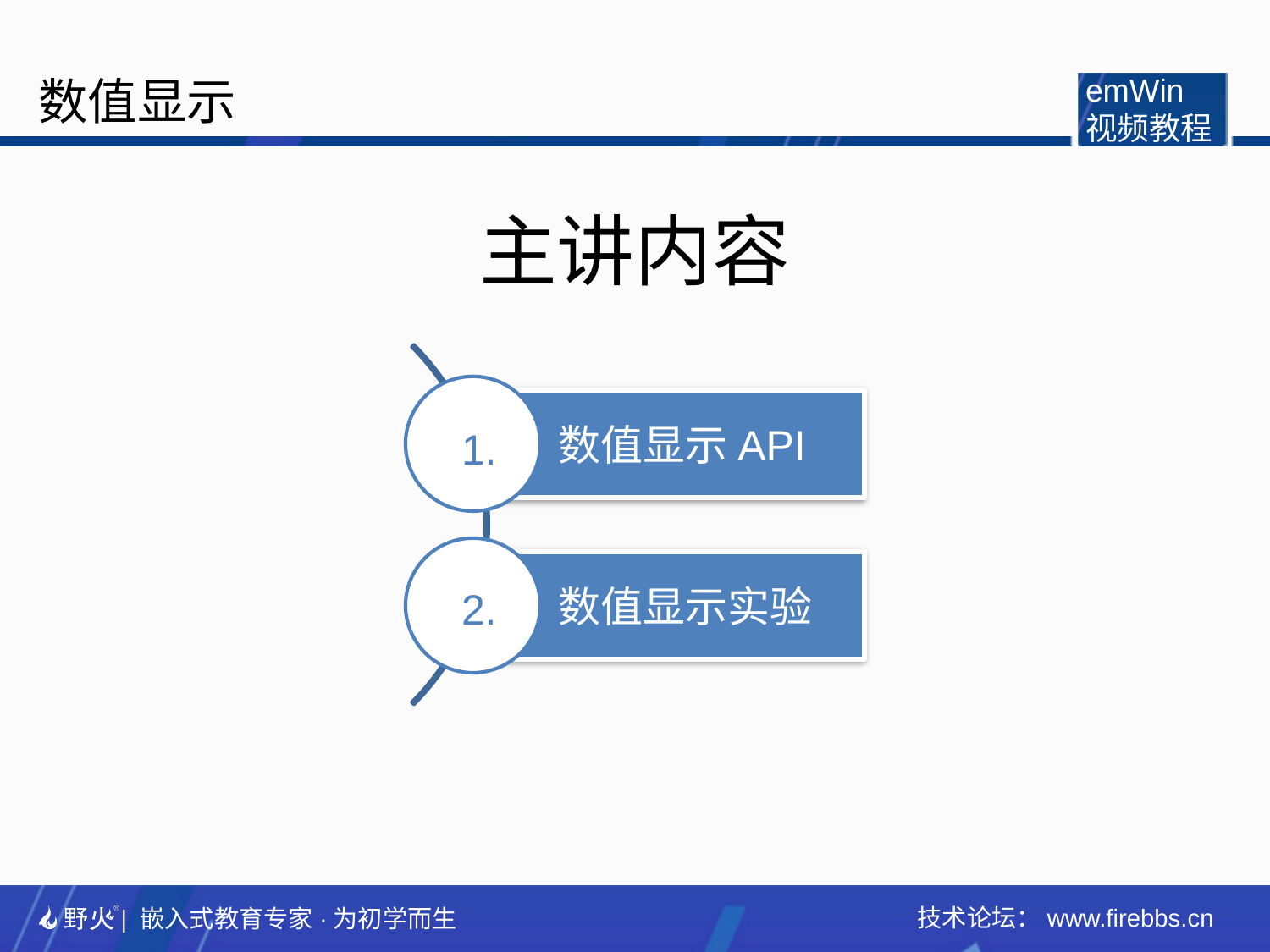

数值显示
emWin
视频教程
主讲内容
数值显示API
数值显示实验
1.
2.